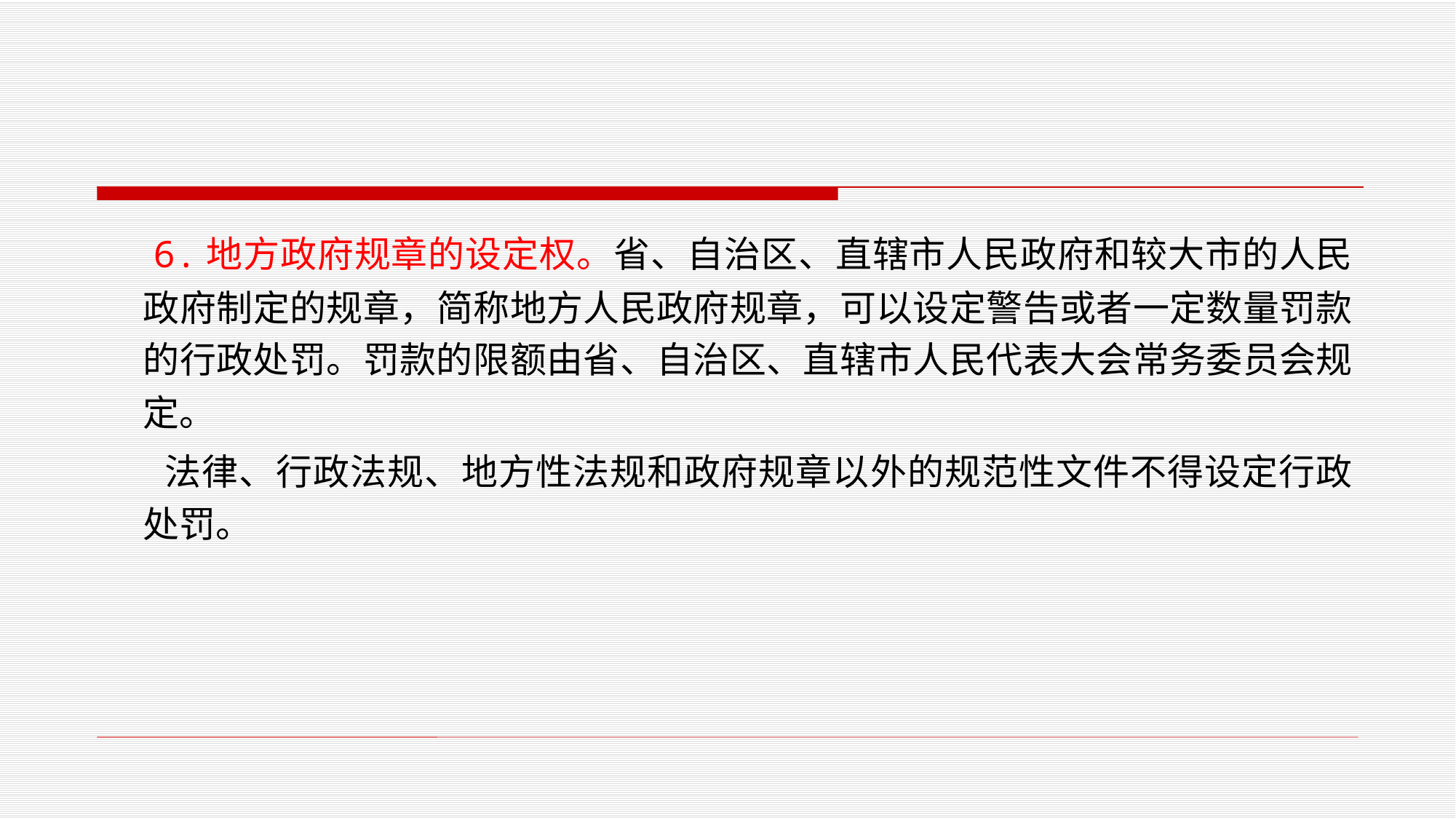

#
  6.地方政府规章的设定权。省、自治区、直辖市人民政府和较大市的人民政府制定的规章，简称地方人民政府规章，可以设定警告或者一定数量罚款的行政处罚。罚款的限额由省、自治区、直辖市人民代表大会常务委员会规定。
      法律、行政法规、地方性法规和政府规章以外的规范性文件不得设定行政处罚。